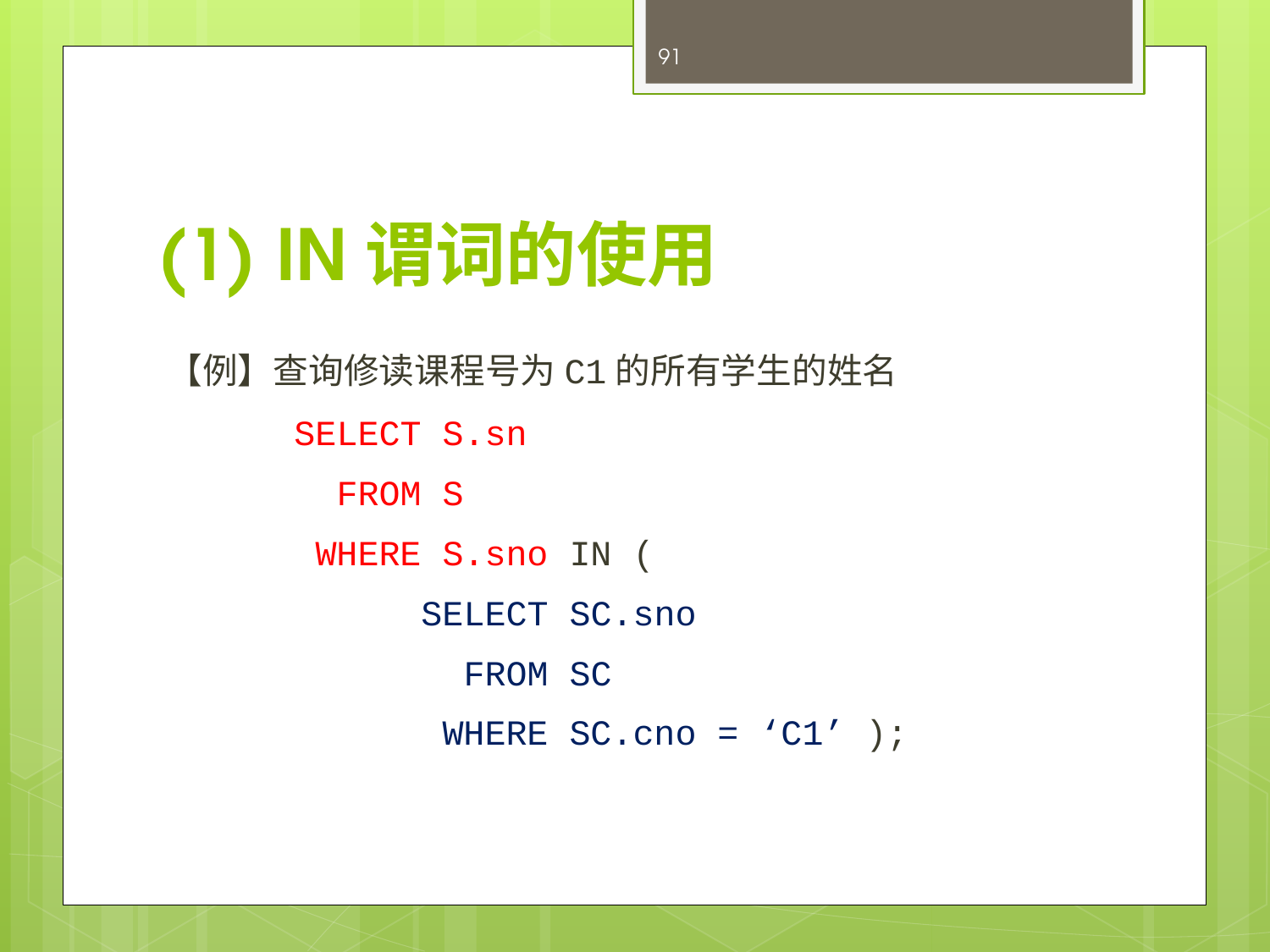

91
# (1) IN谓词的使用
【例】查询修读课程号为C1的所有学生的姓名
	SELECT S.sn
	  FROM S
	 WHERE S.sno IN (
		SELECT SC.sno
		  FROM SC
		 WHERE SC.cno = ‘C1’ );